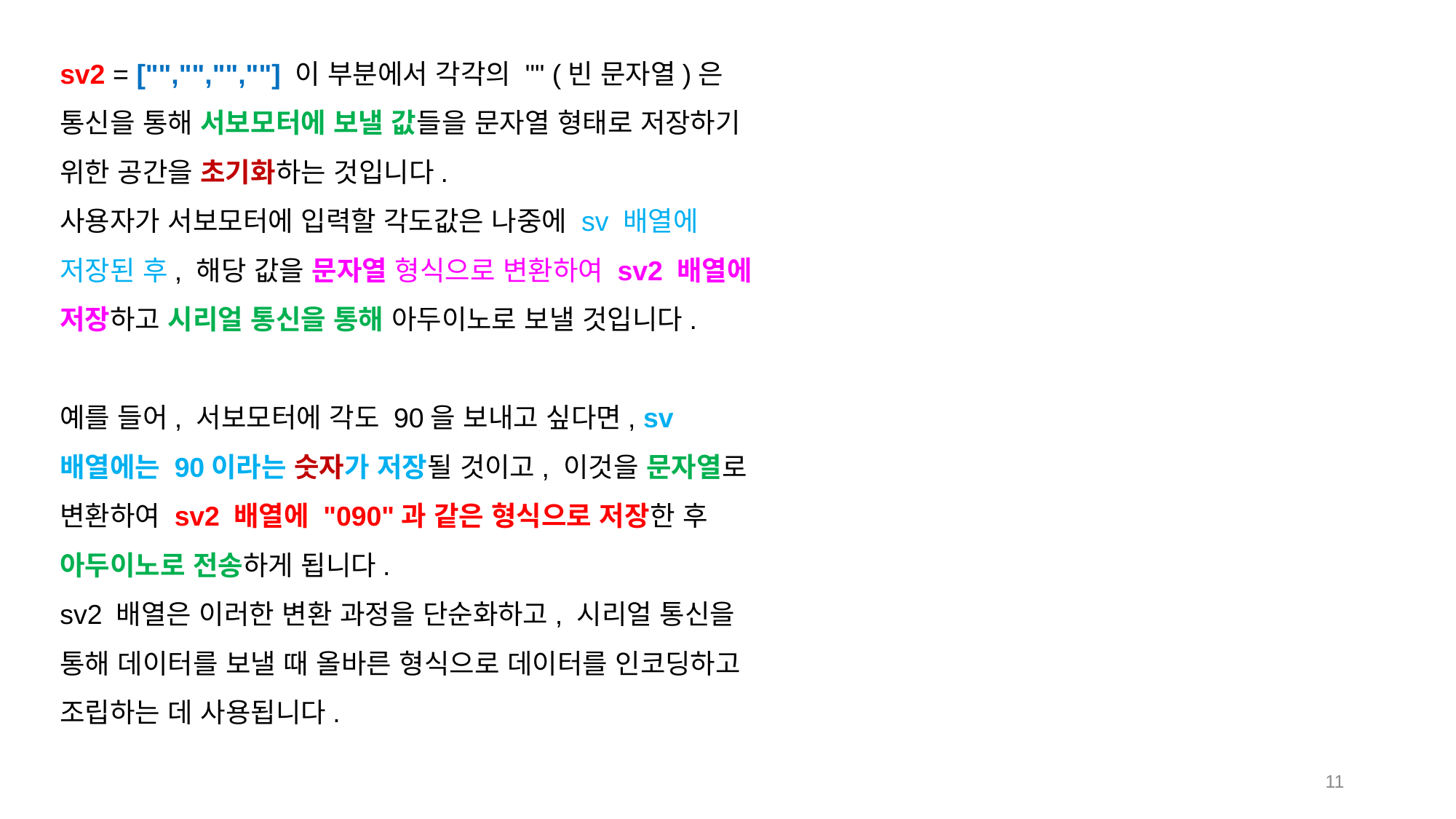

sv2 = ["","","",""] 이 부분에서 각각의 "" (빈 문자열)은 통신을 통해 서보모터에 보낼 값들을 문자열 형태로 저장하기 위한 공간을 초기화하는 것입니다.
사용자가 서보모터에 입력할 각도값은 나중에 sv 배열에 저장된 후, 해당 값을 문자열 형식으로 변환하여 sv2 배열에 저장하고 시리얼 통신을 통해 아두이노로 보낼 것입니다.

예를 들어, 서보모터에 각도 90을 보내고 싶다면, sv 배열에는 90이라는 숫자가 저장될 것이고, 이것을 문자열로 변환하여 sv2 배열에 "090"과 같은 형식으로 저장한 후 아두이노로 전송하게 됩니다.
sv2 배열은 이러한 변환 과정을 단순화하고, 시리얼 통신을 통해 데이터를 보낼 때 올바른 형식으로 데이터를 인코딩하고 조립하는 데 사용됩니다.
11